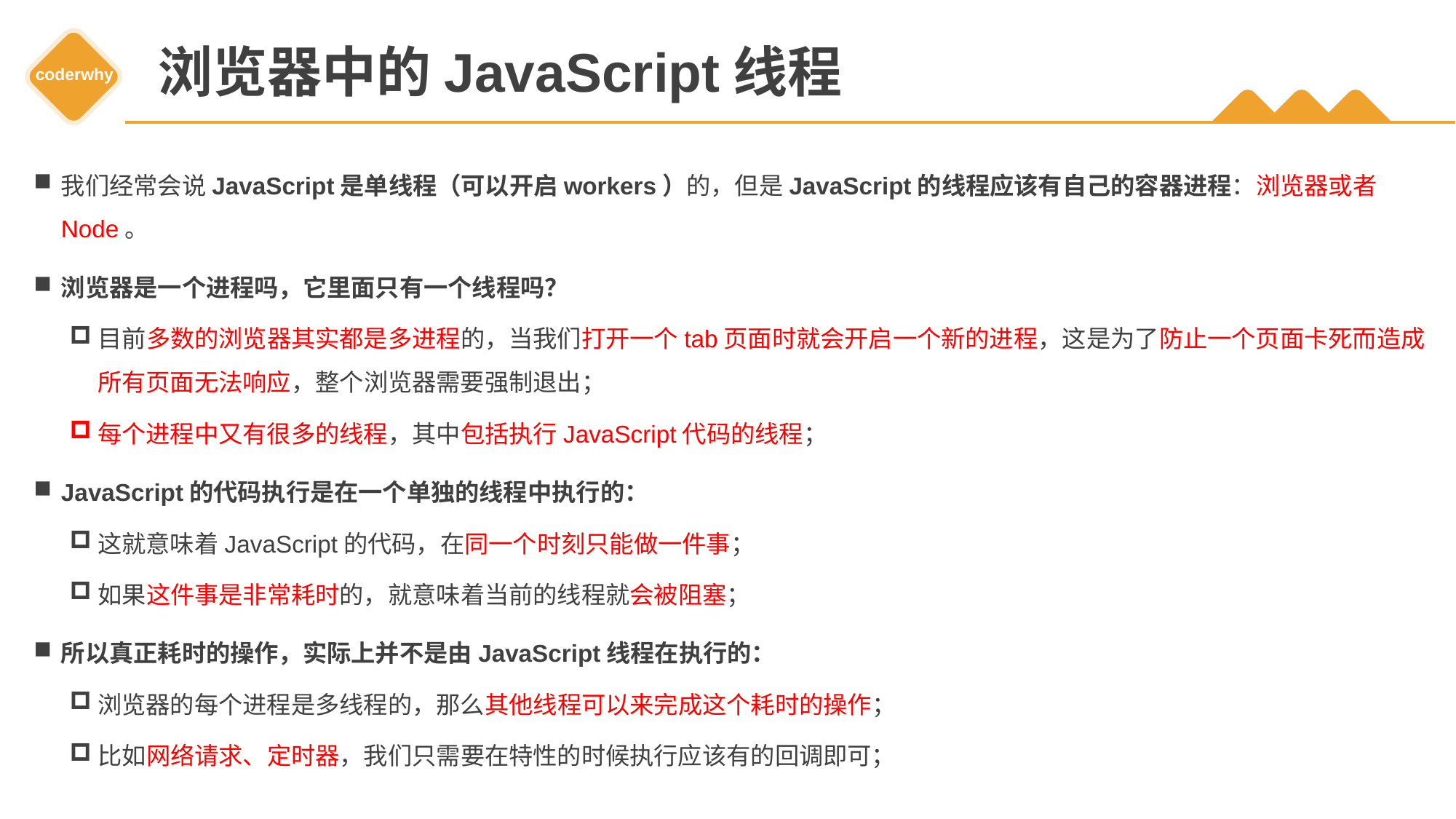

# 浏览器中的JavaScript线程
我们经常会说JavaScript是单线程（可以开启workers）的，但是JavaScript的线程应该有自己的容器进程：浏览器或者Node。
浏览器是一个进程吗，它里面只有一个线程吗？
目前多数的浏览器其实都是多进程的，当我们打开一个tab页面时就会开启一个新的进程，这是为了防止一个页面卡死而造成所有页面无法响应，整个浏览器需要强制退出；
每个进程中又有很多的线程，其中包括执行JavaScript代码的线程；
JavaScript的代码执行是在一个单独的线程中执行的：
这就意味着JavaScript的代码，在同一个时刻只能做一件事；
如果这件事是非常耗时的，就意味着当前的线程就会被阻塞；
所以真正耗时的操作，实际上并不是由JavaScript线程在执行的：
浏览器的每个进程是多线程的，那么其他线程可以来完成这个耗时的操作；
比如网络请求、定时器，我们只需要在特性的时候执行应该有的回调即可；